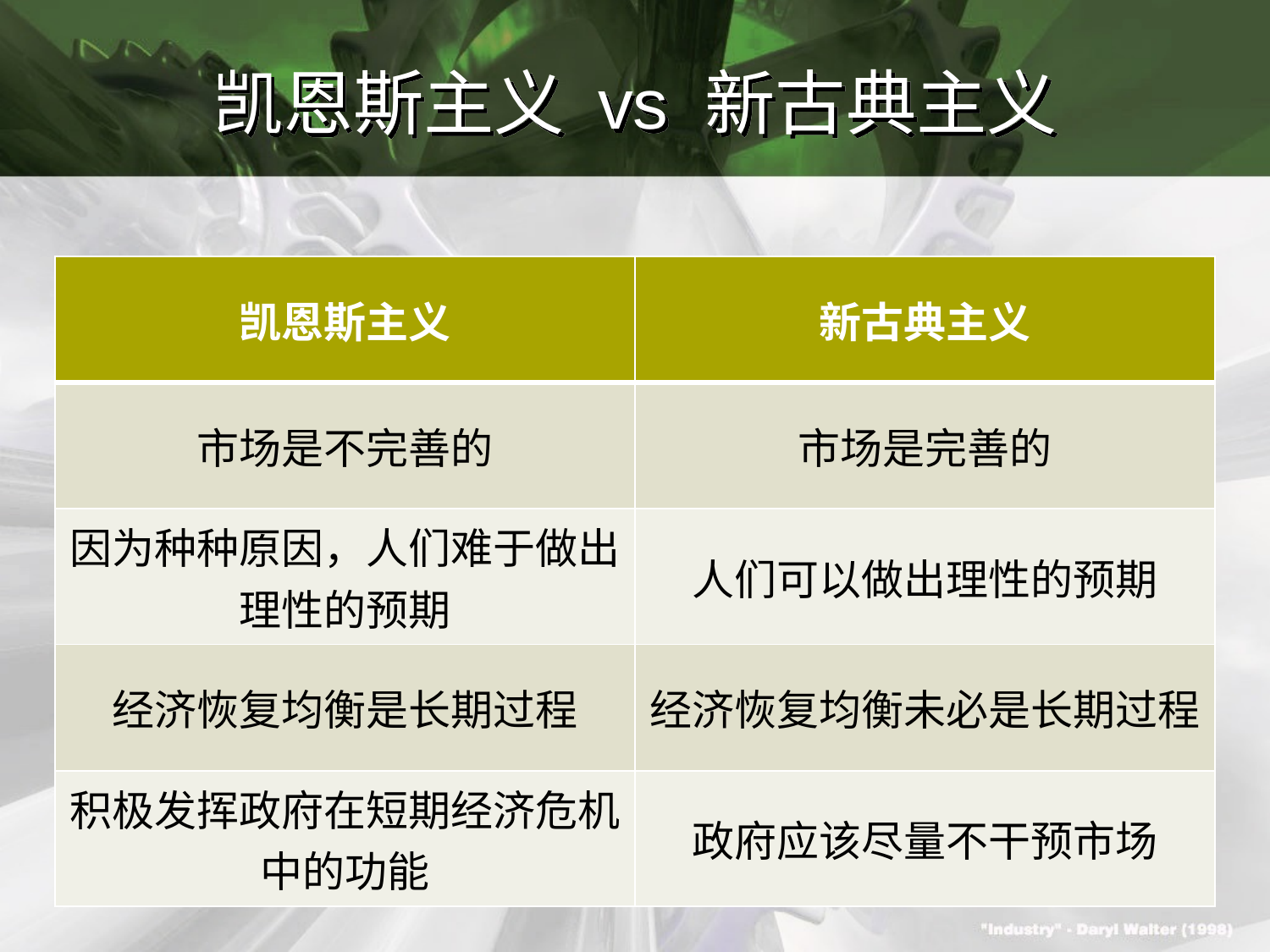

# 凯恩斯主义 vs 新古典主义
| 凯恩斯主义 | 新古典主义 |
| --- | --- |
| 市场是不完善的 | 市场是完善的 |
| 因为种种原因，人们难于做出理性的预期 | 人们可以做出理性的预期 |
| 经济恢复均衡是长期过程 | 经济恢复均衡未必是长期过程 |
| 积极发挥政府在短期经济危机中的功能 | 政府应该尽量不干预市场 |